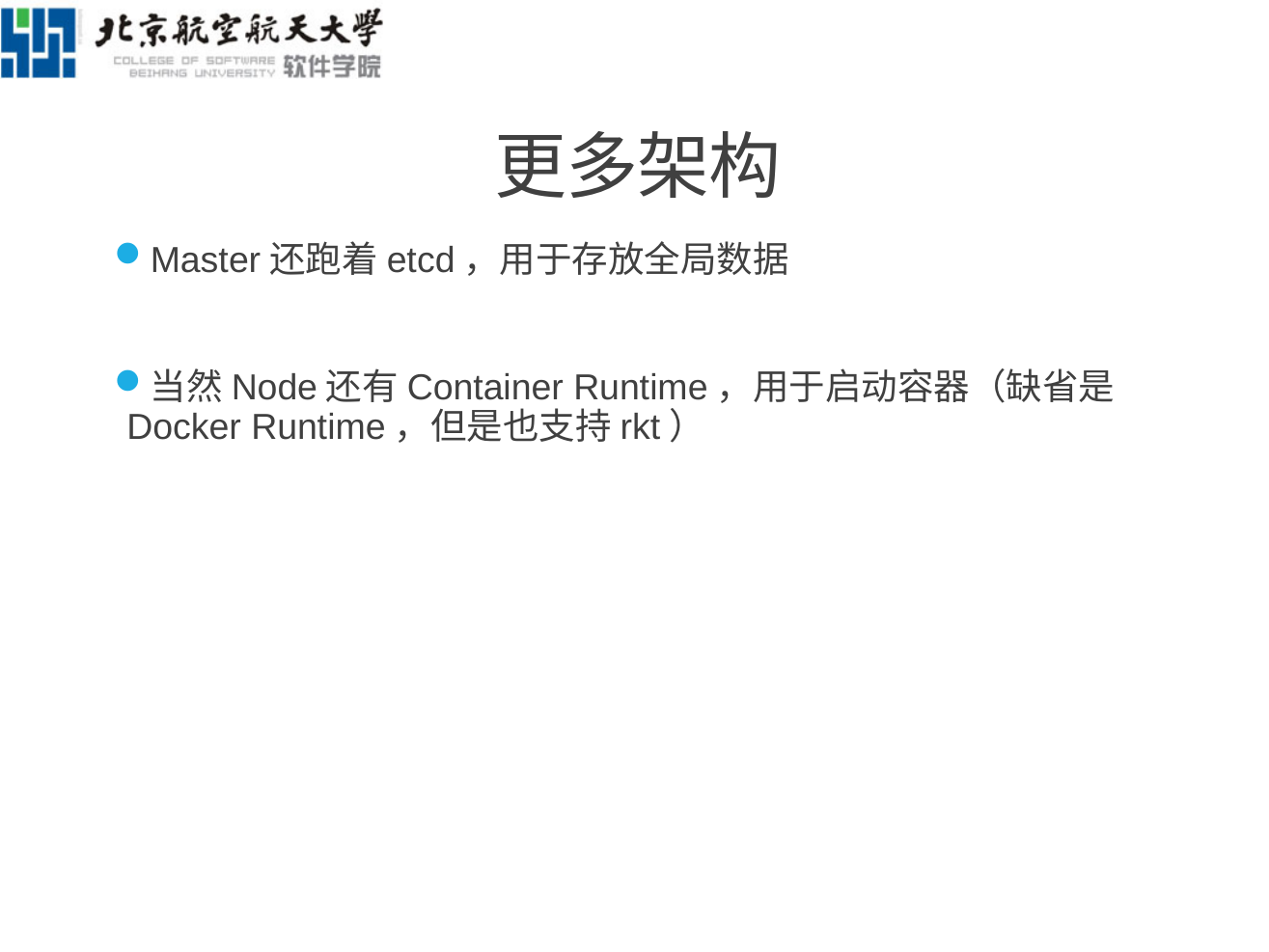

# 更多架构
Master还跑着etcd，用于存放全局数据

当然Node还有Container Runtime，用于启动容器（缺省是Docker Runtime，但是也支持rkt）